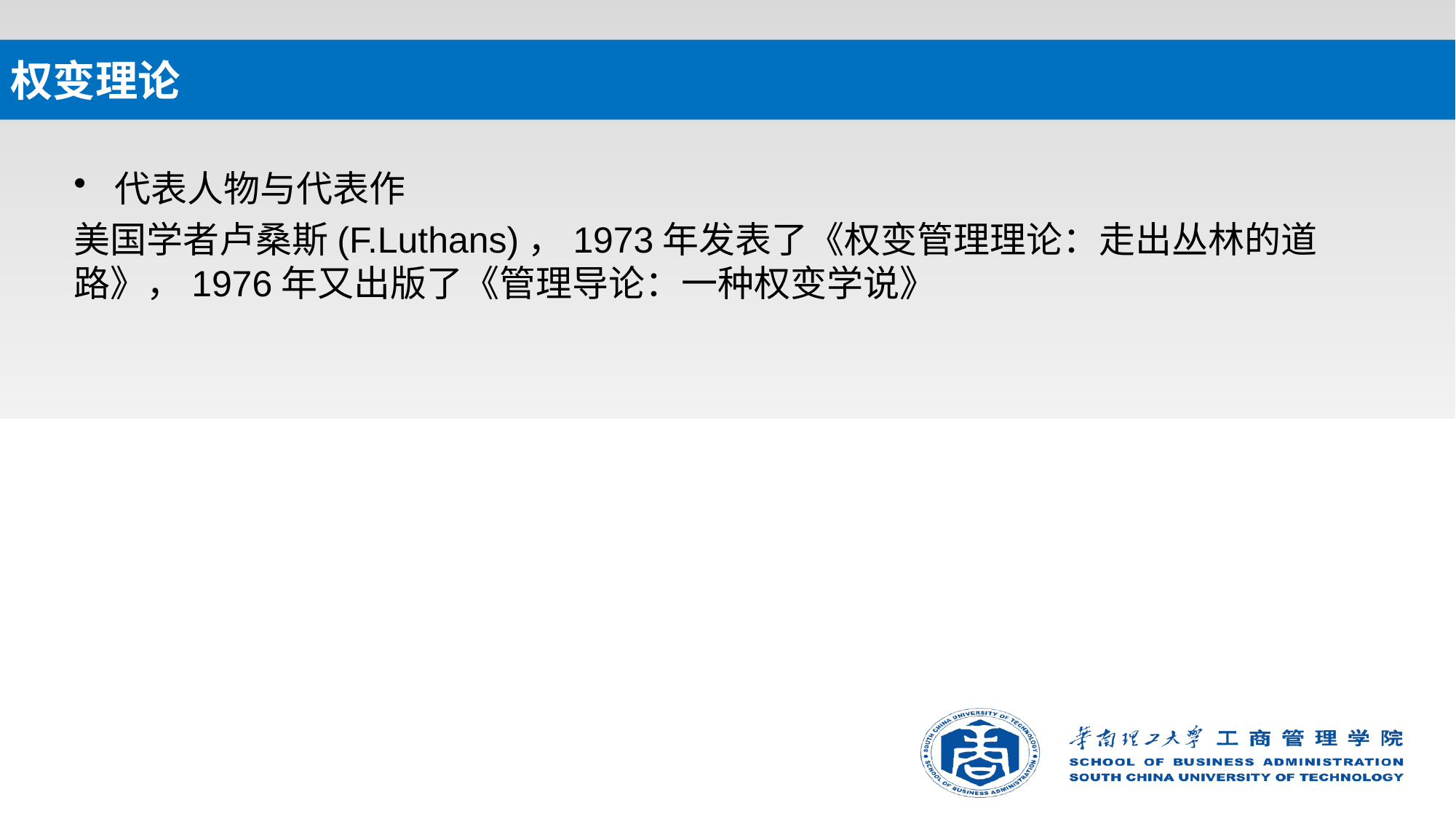

# 权变理论
代表人物与代表作
美国学者卢桑斯(F.Luthans)，1973年发表了《权变管理理论：走出丛林的道路》，1976年又出版了《管理导论：一种权变学说》